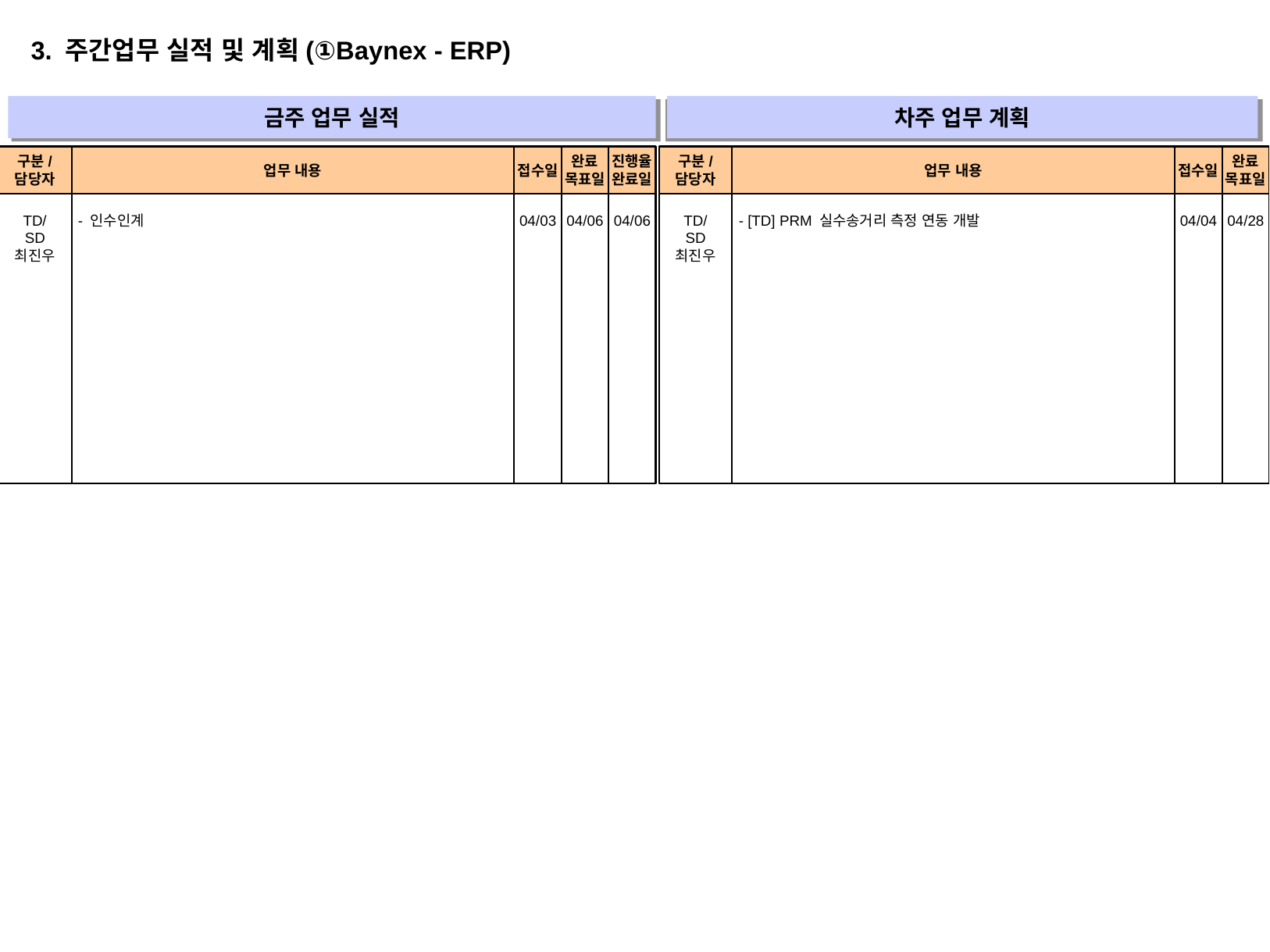

3. 주간업무 실적 및 계획(①Baynex - ERP)
금주 업무 실적
차주 업무 계획
" "
" "
구분/
담당자
업무 내용
접수일
완료
목표일
진행율
완료일
구분/
담당자
업무 내용
접수일
완료
목표일
TD/
SD
최진우

- 인수인계
04/03
04/06
04/06
TD/
SD
최진우

- [TD] PRM 실수송거리 측정 연동 개발
04/04
04/28